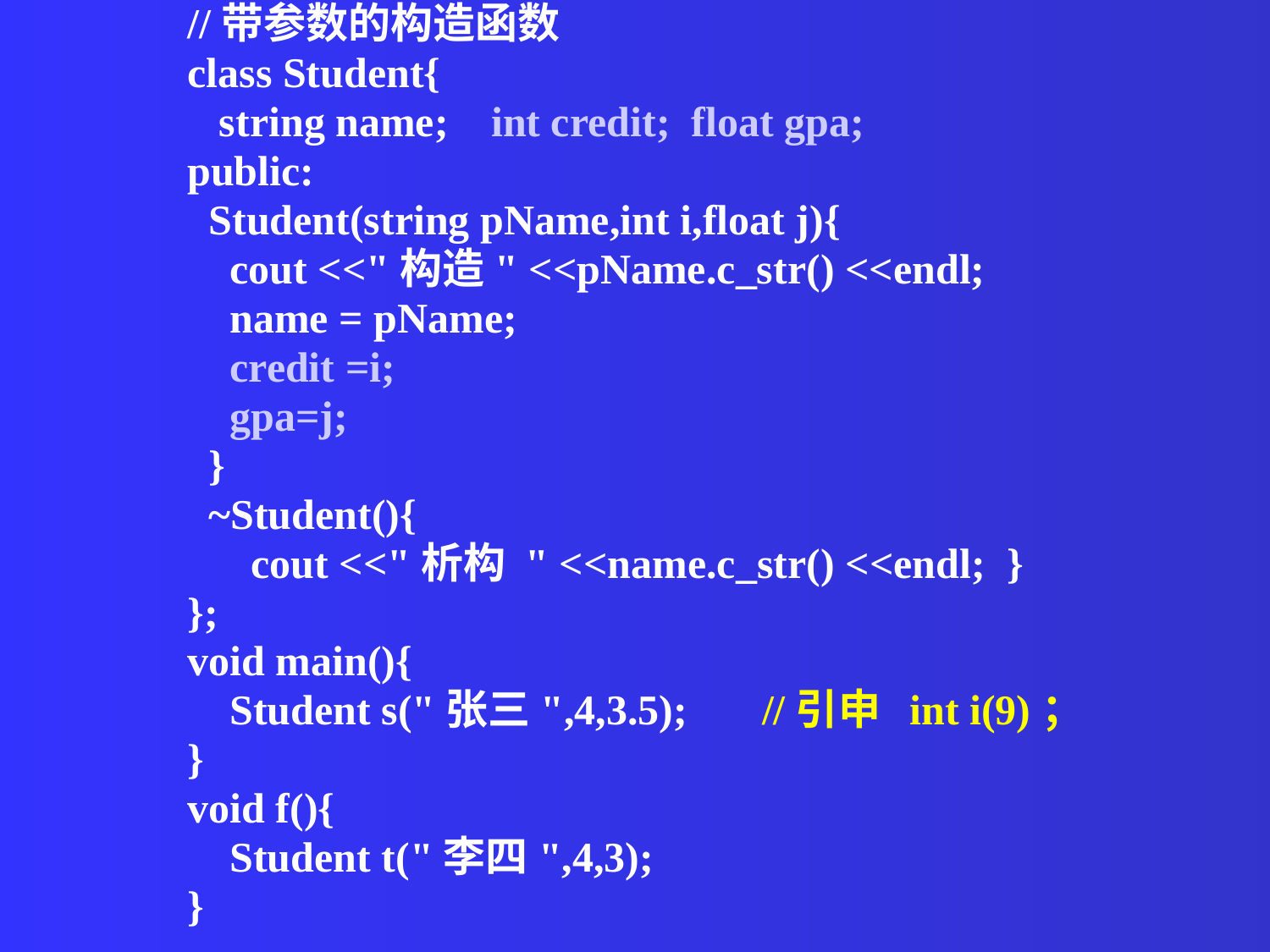

//带参数的构造函数
class Student{
   string name;    int credit;  float gpa;
public:
  Student(string pName,int i,float j){
    cout <<"构造" <<pName.c_str() <<endl;
    name = pName;
    credit =i;
    gpa=j;
  }
  ~Student(){
      cout <<"析构 " <<name.c_str() <<endl;  }
};
void main(){
    Student s("张三",4,3.5);       //引申  int i(9)；
}
void f(){
    Student t("李四",4,3);
}